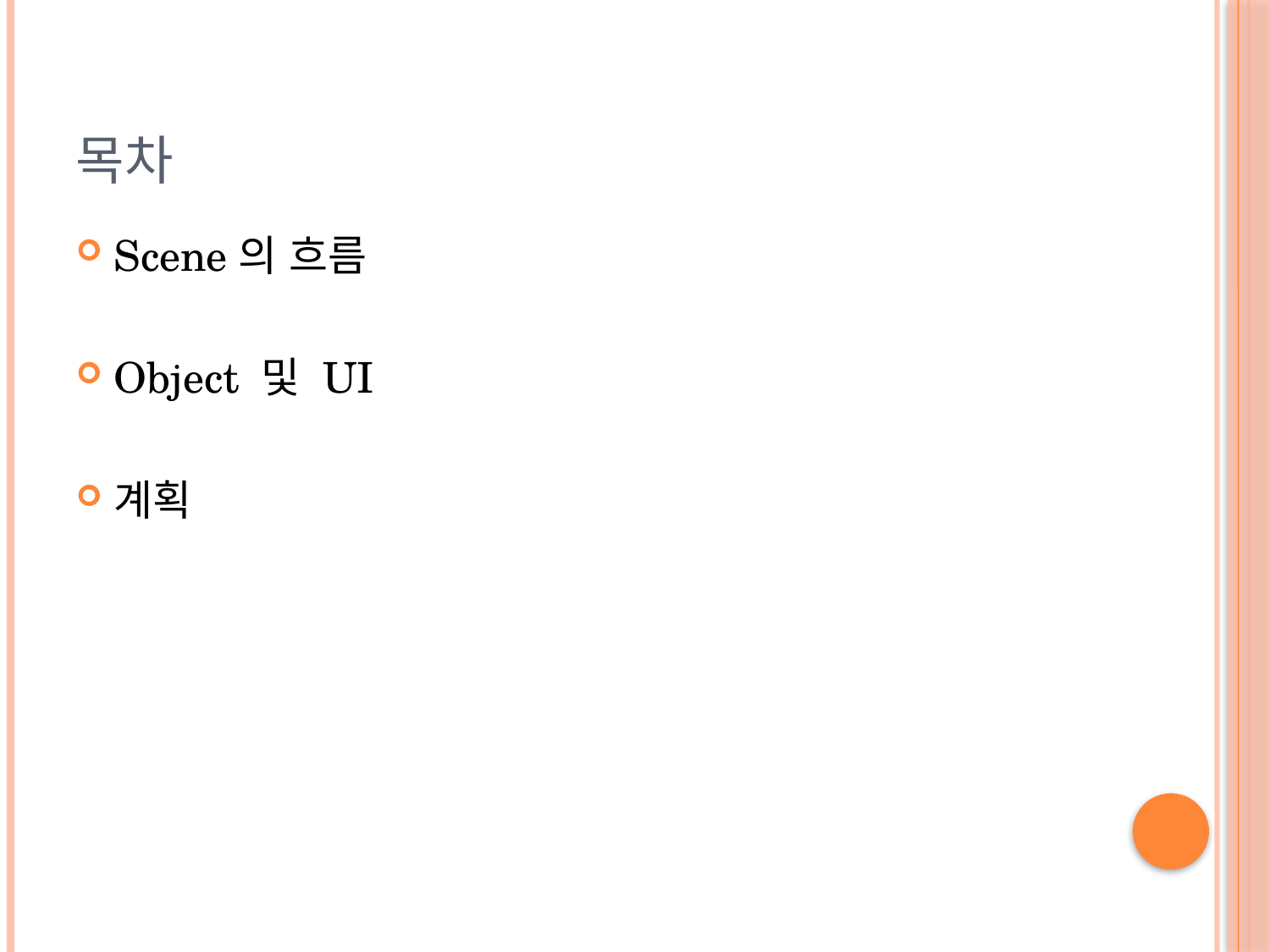

# 목차
Scene의 흐름

Object 및 UI

계획